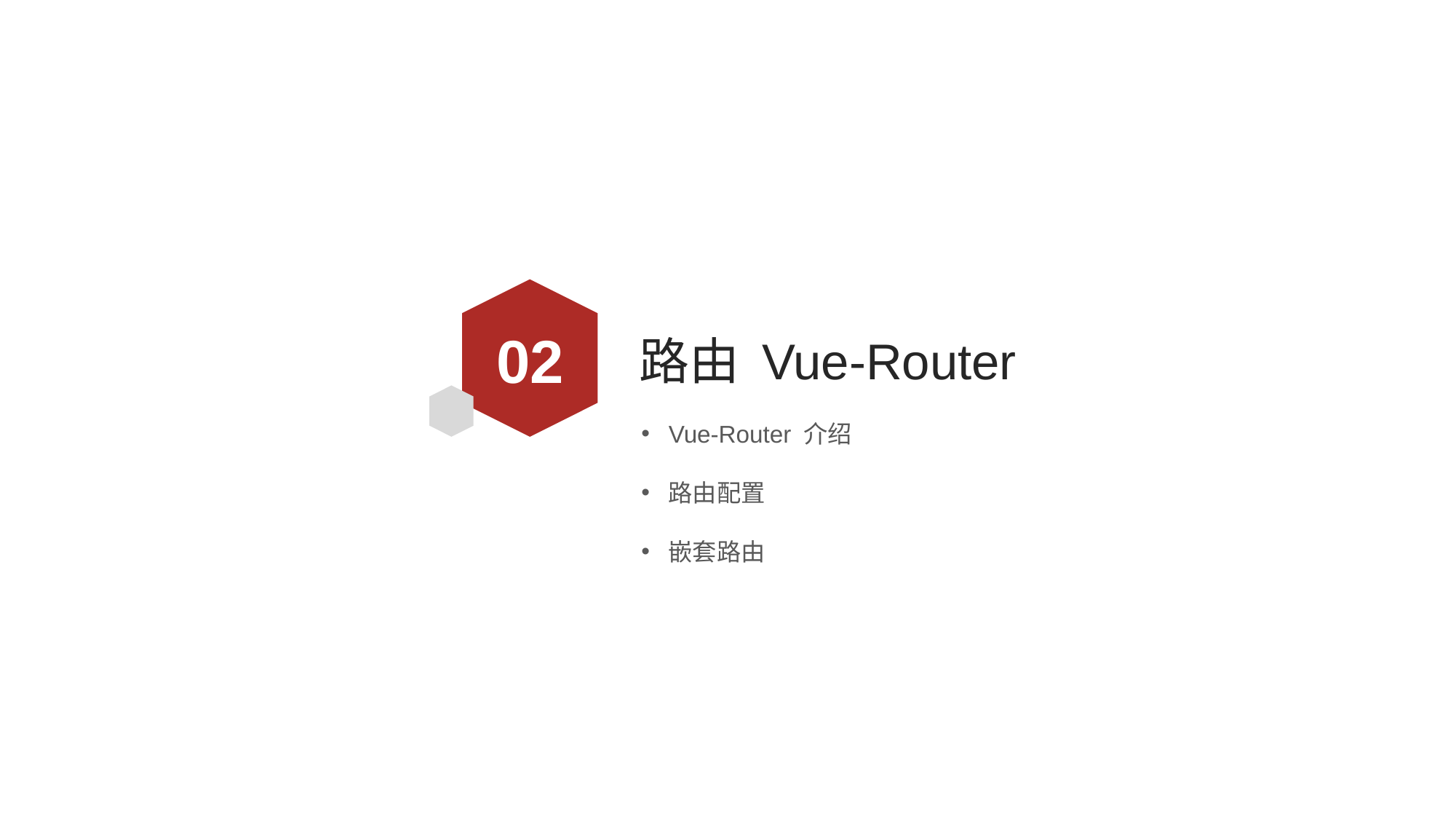

02
# 路由 Vue-Router
Vue-Router 介绍
路由配置
嵌套路由